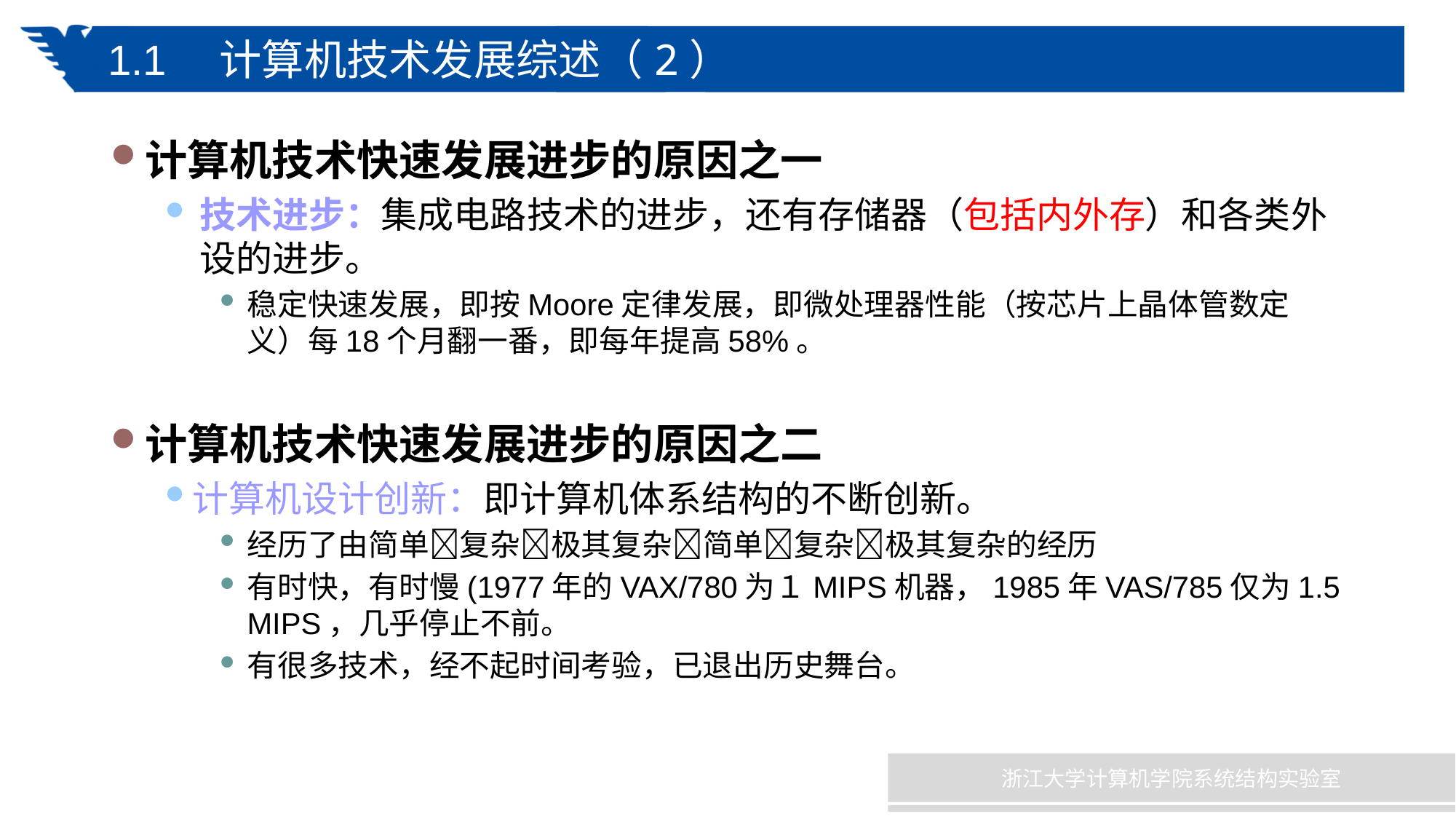

# 1.1　计算机技术发展综述（2）
计算机技术快速发展进步的原因之一
技术进步：集成电路技术的进步，还有存储器（包括内外存）和各类外设的进步。
稳定快速发展，即按Moore定律发展，即微处理器性能（按芯片上晶体管数定义）每18个月翻一番，即每年提高58%。

计算机技术快速发展进步的原因之二
计算机设计创新：即计算机体系结构的不断创新。
经历了由简单→复杂→极其复杂→简单→复杂→极其复杂的经历
有时快，有时慢(1977年的VAX/780为１MIPS机器，1985年VAS/785仅为1.5 MIPS，几乎停止不前。
有很多技术，经不起时间考验，已退出历史舞台。